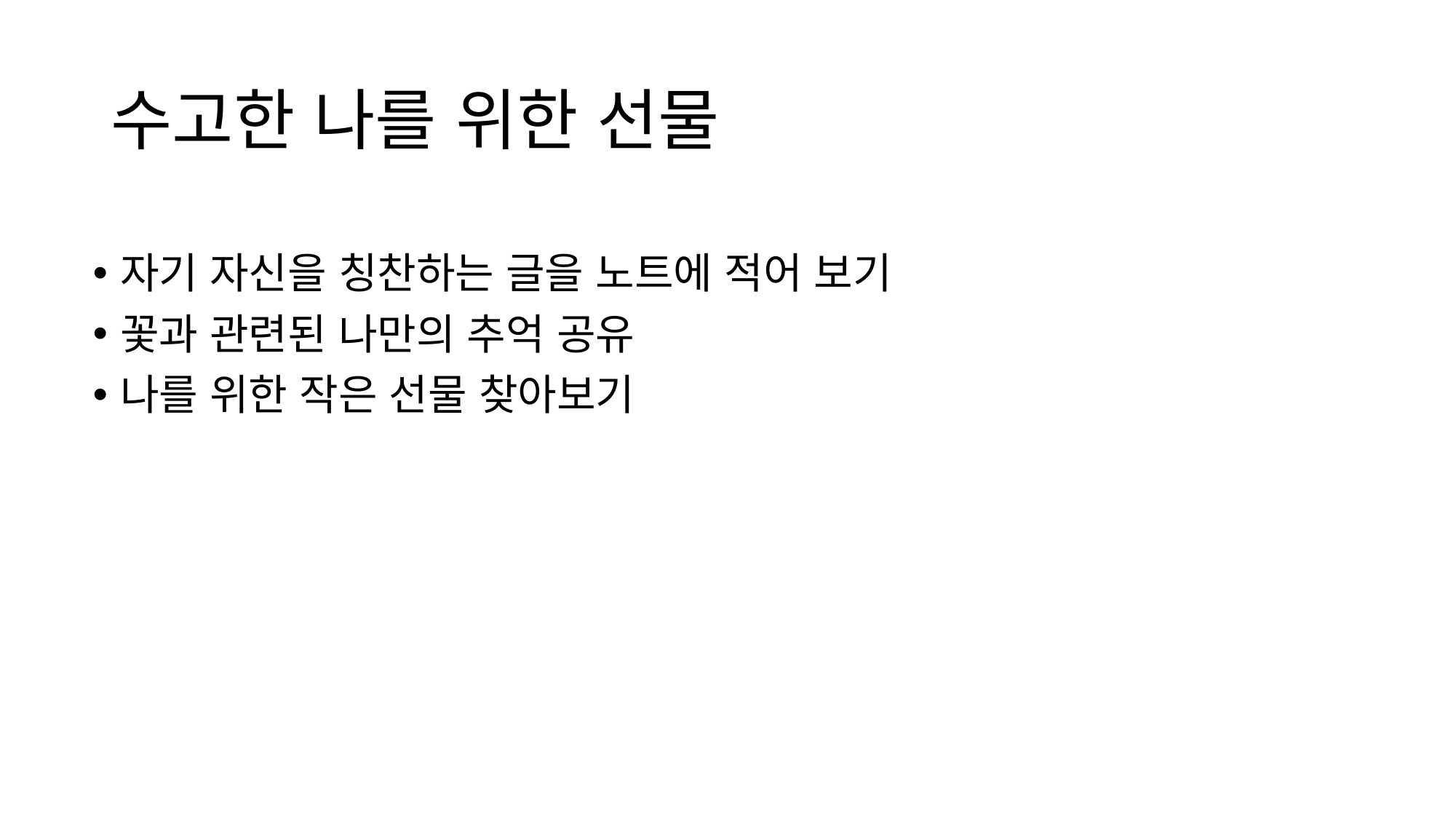

# 수고한 나를 위한 선물
자기 자신을 칭찬하는 글을 노트에 적어 보기
꽃과 관련된 나만의 추억 공유
나를 위한 작은 선물 찾아보기